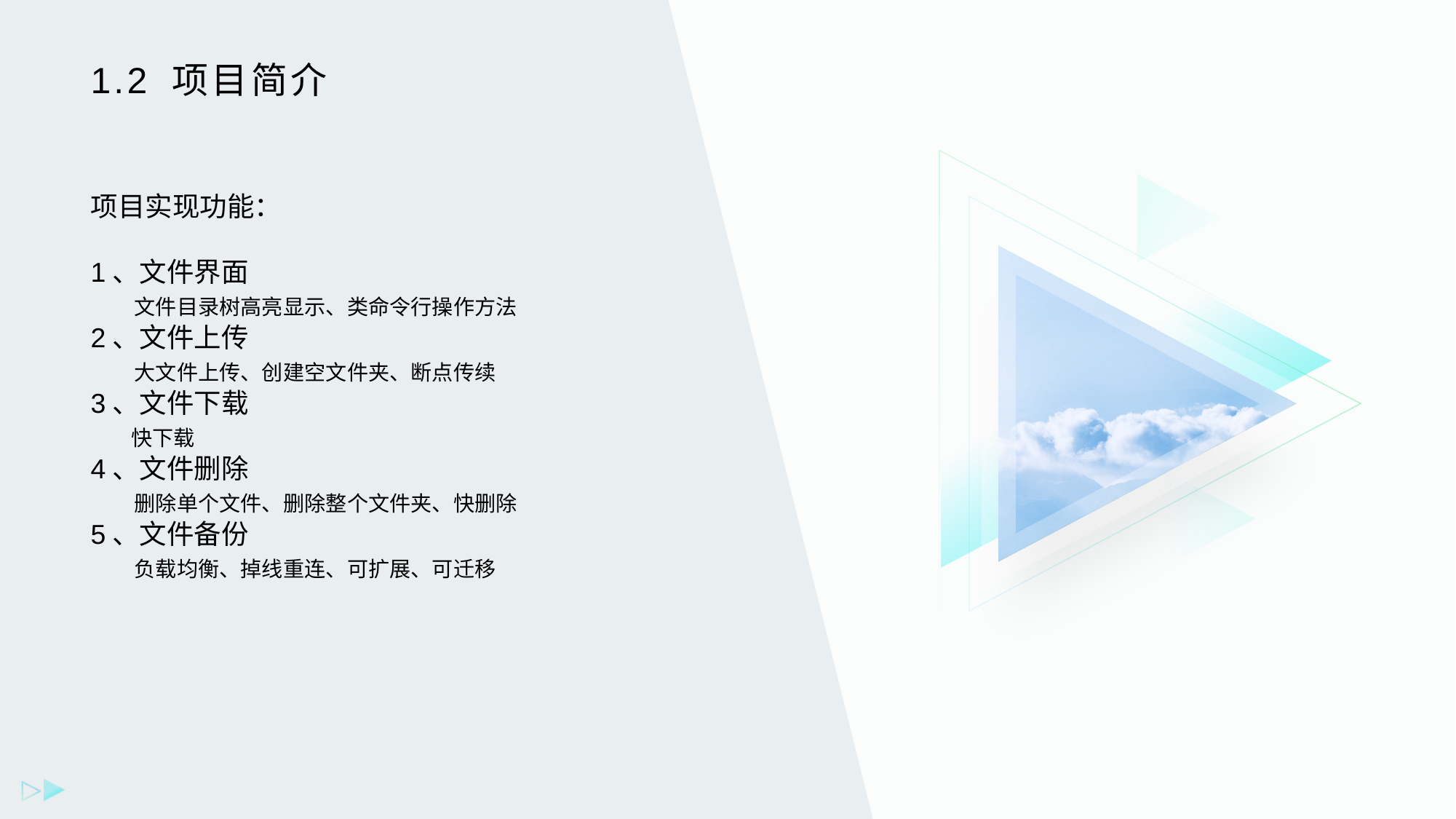

# 1.2 项目简介
项目实现功能：

1、文件界面
      文件目录树高亮显示、类命令行操作方法
2、文件上传
      大文件上传、创建空文件夹、断点传续
3、文件下载
      快下载
4、文件删除
      删除单个文件、删除整个文件夹、快删除
5、文件备份
      负载均衡、掉线重连、可扩展、可迁移